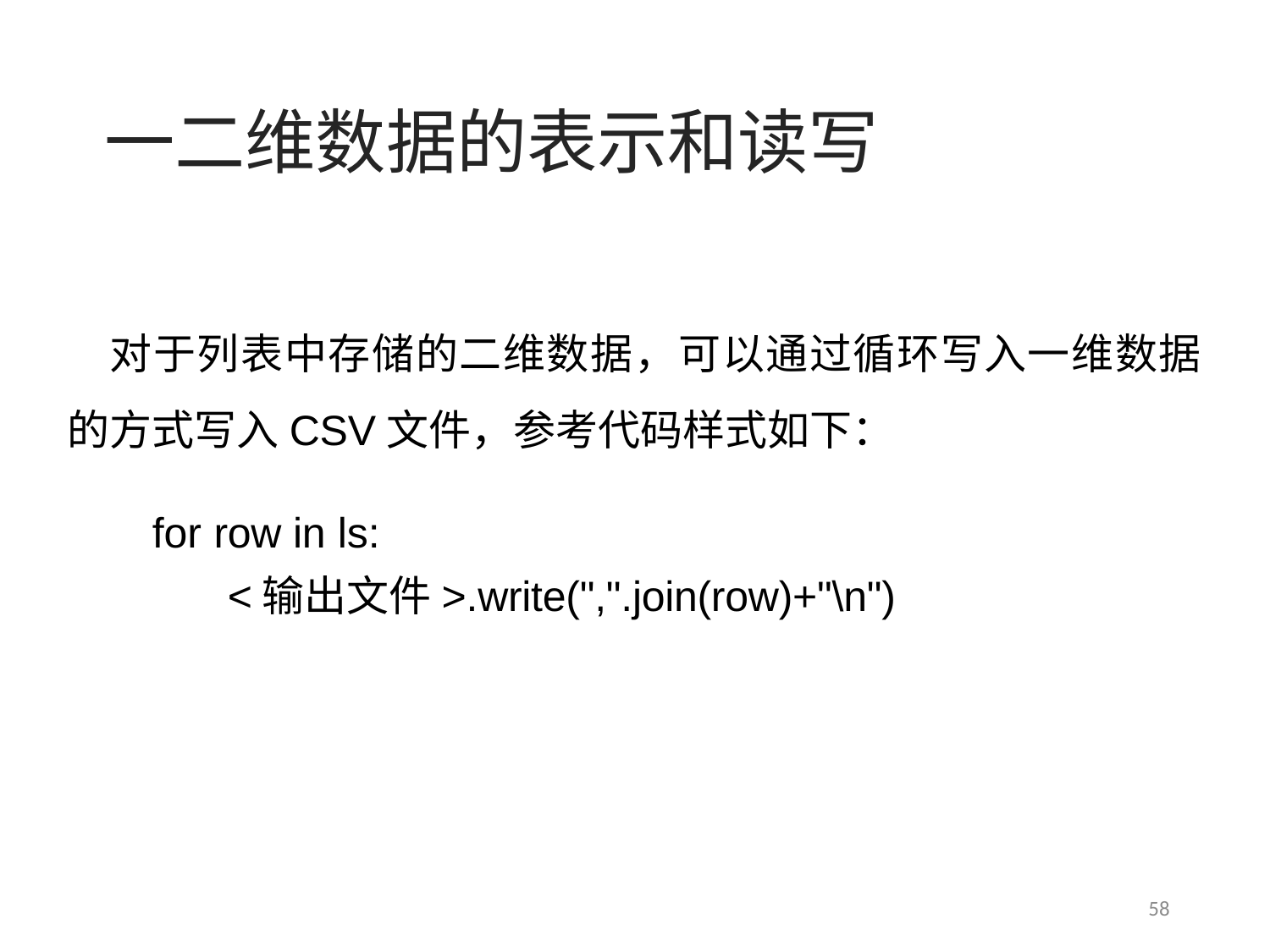

# 一二维数据的表示和读写
对于列表中存储的二维数据，可以通过循环写入一维数据的方式写入CSV文件，参考代码样式如下：

for row in ls:
<输出文件>.write(",".join(row)+"\n")
58